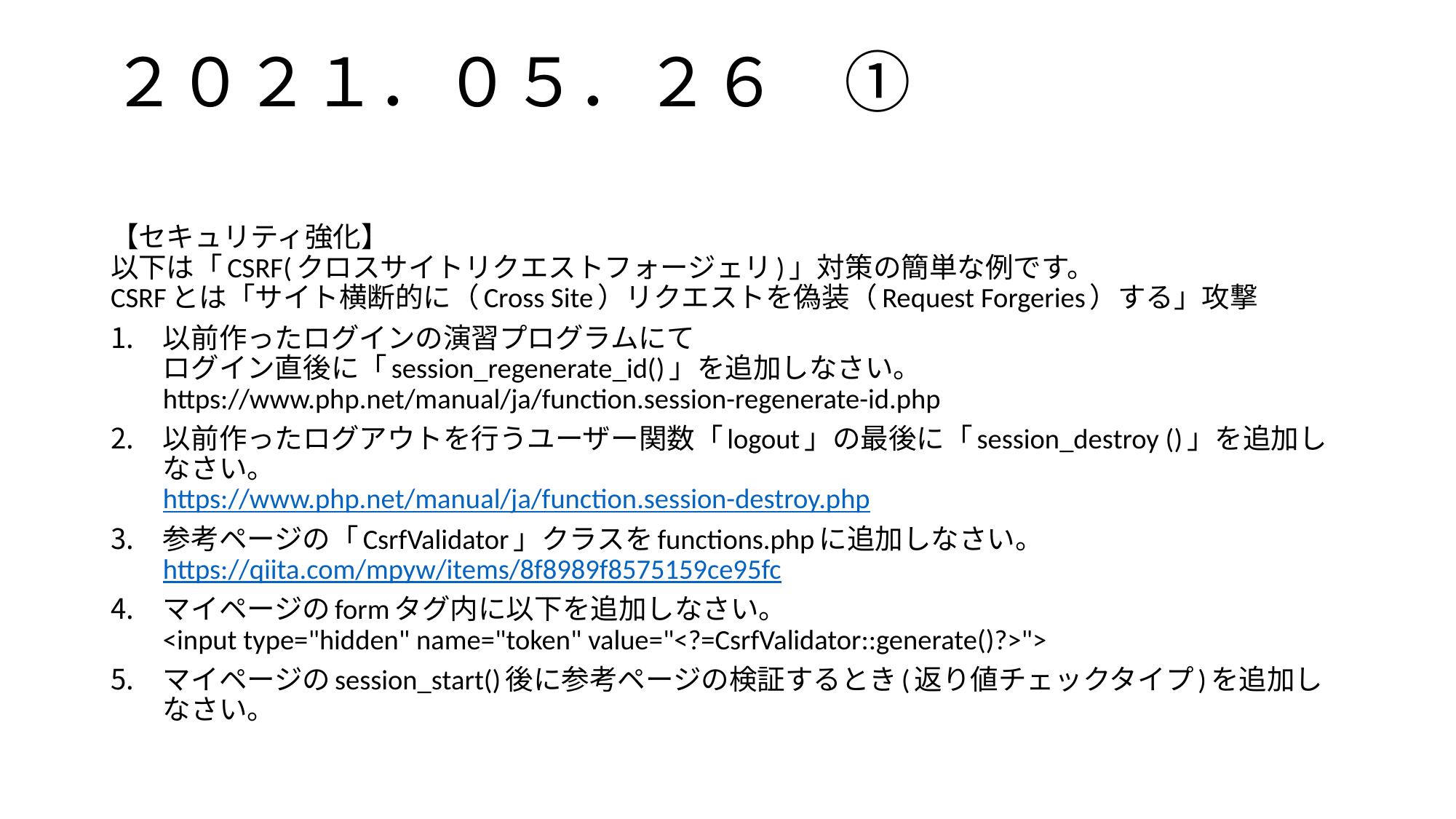

２０２１．０５．２６　①
【セキュリティ強化】
以下は「CSRF(クロスサイトリクエストフォージェリ)」対策の簡単な例です。
CSRFとは「サイト横断的に（Cross Site）リクエストを偽装（Request Forgeries）する」攻撃
以前作ったログインの演習プログラムにて
ログイン直後に「session_regenerate_id()」を追加しなさい。
https://www.php.net/manual/ja/function.session-regenerate-id.php
以前作ったログアウトを行うユーザー関数「logout」の最後に「session_destroy ()」を追加しなさい。
https://www.php.net/manual/ja/function.session-destroy.php
参考ページの「CsrfValidator」クラスをfunctions.phpに追加しなさい。
https://qiita.com/mpyw/items/8f8989f8575159ce95fc
マイページのformタグ内に以下を追加しなさい。
<input type="hidden" name="token" value="<?=CsrfValidator::generate()?>">
マイページのsession_start()後に参考ページの検証するとき(返り値チェックタイプ)を追加しなさい。